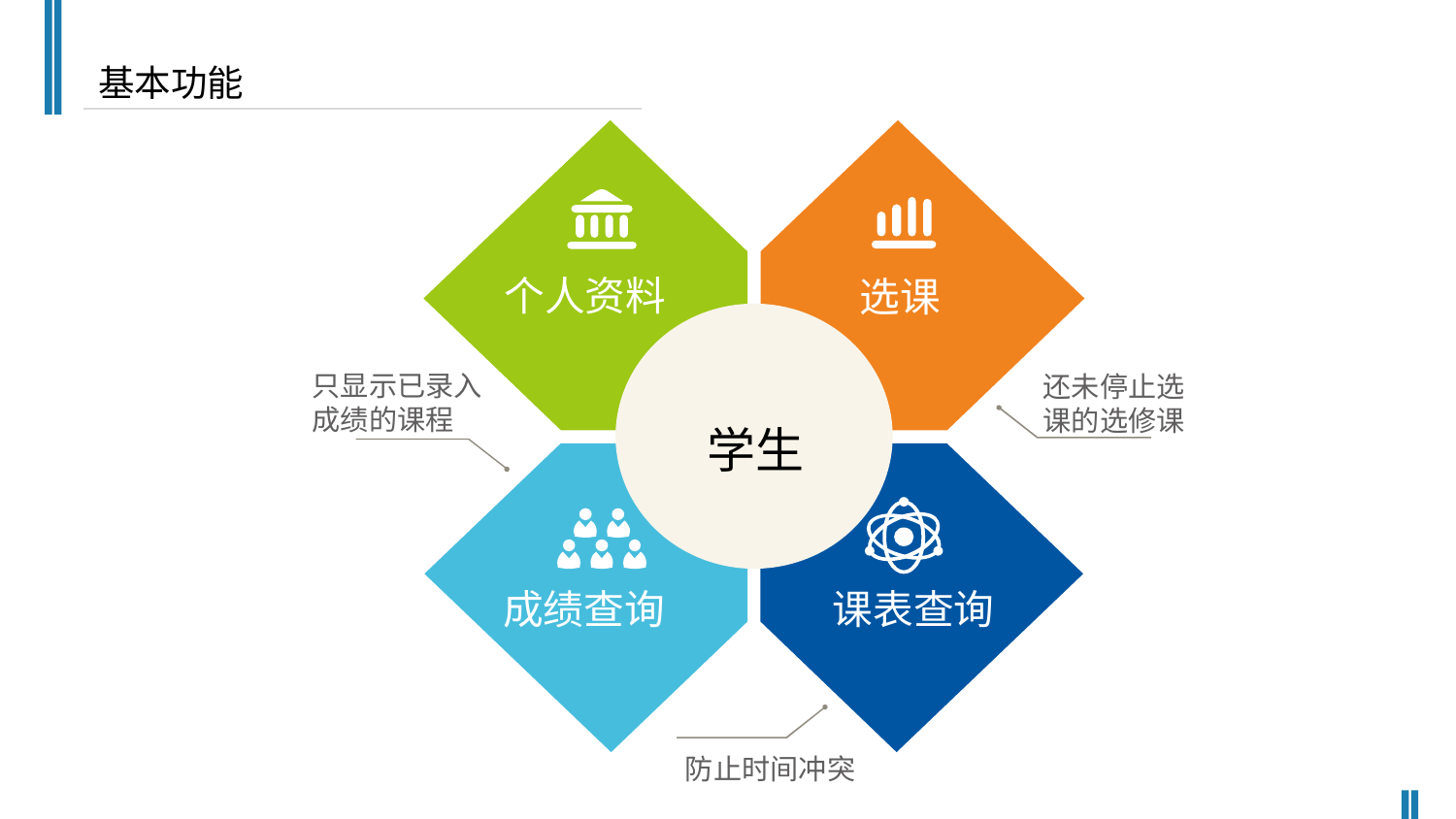

基本功能

个人资料
选课

只显示已录入成绩的课程
还未停止选课的选修课

成绩查询
课表查询

防止时间冲突
学生